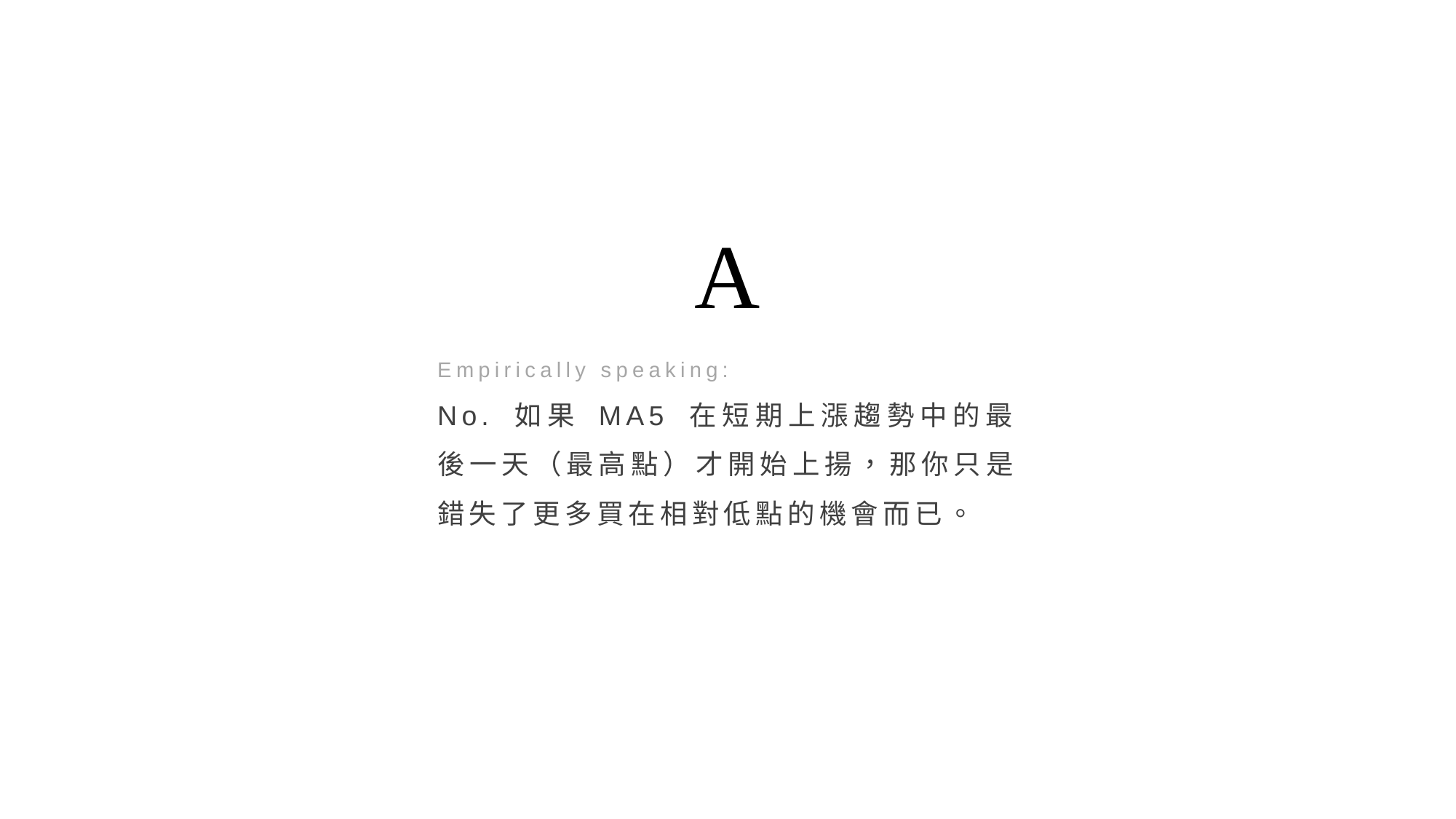

A
Empirically speaking:
No. 如果 MA5 在短期上漲趨勢中的最後一天（最高點）才開始上揚，那你只是錯失了更多買在相對低點的機會而已。